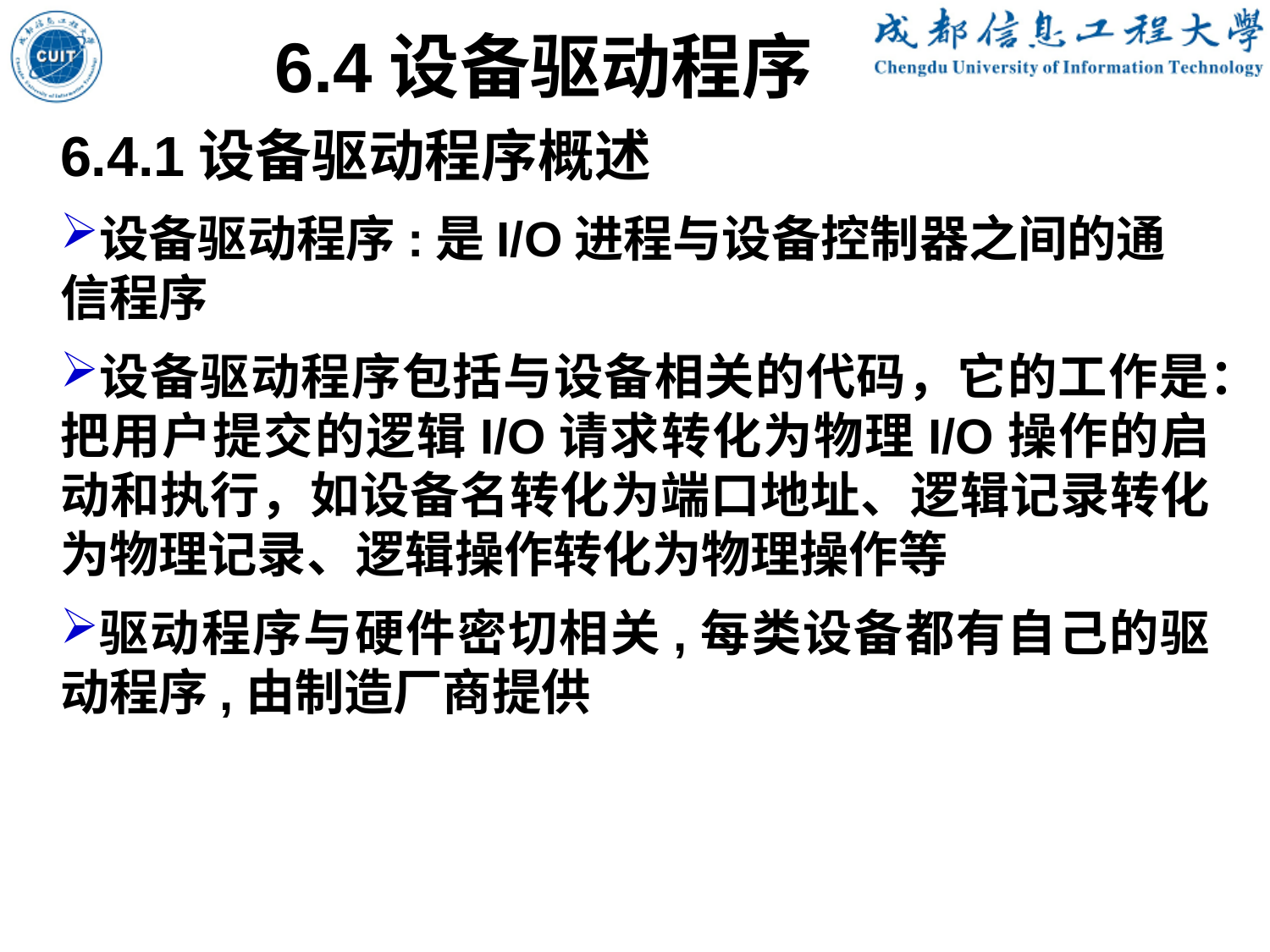

6.4设备驱动程序
6.4.1设备驱动程序概述
设备驱动程序:是I/O进程与设备控制器之间的通信程序
设备驱动程序包括与设备相关的代码，它的工作是：把用户提交的逻辑I/O请求转化为物理I/O操作的启动和执行，如设备名转化为端口地址、逻辑记录转化为物理记录、逻辑操作转化为物理操作等
驱动程序与硬件密切相关,每类设备都有自己的驱动程序,由制造厂商提供